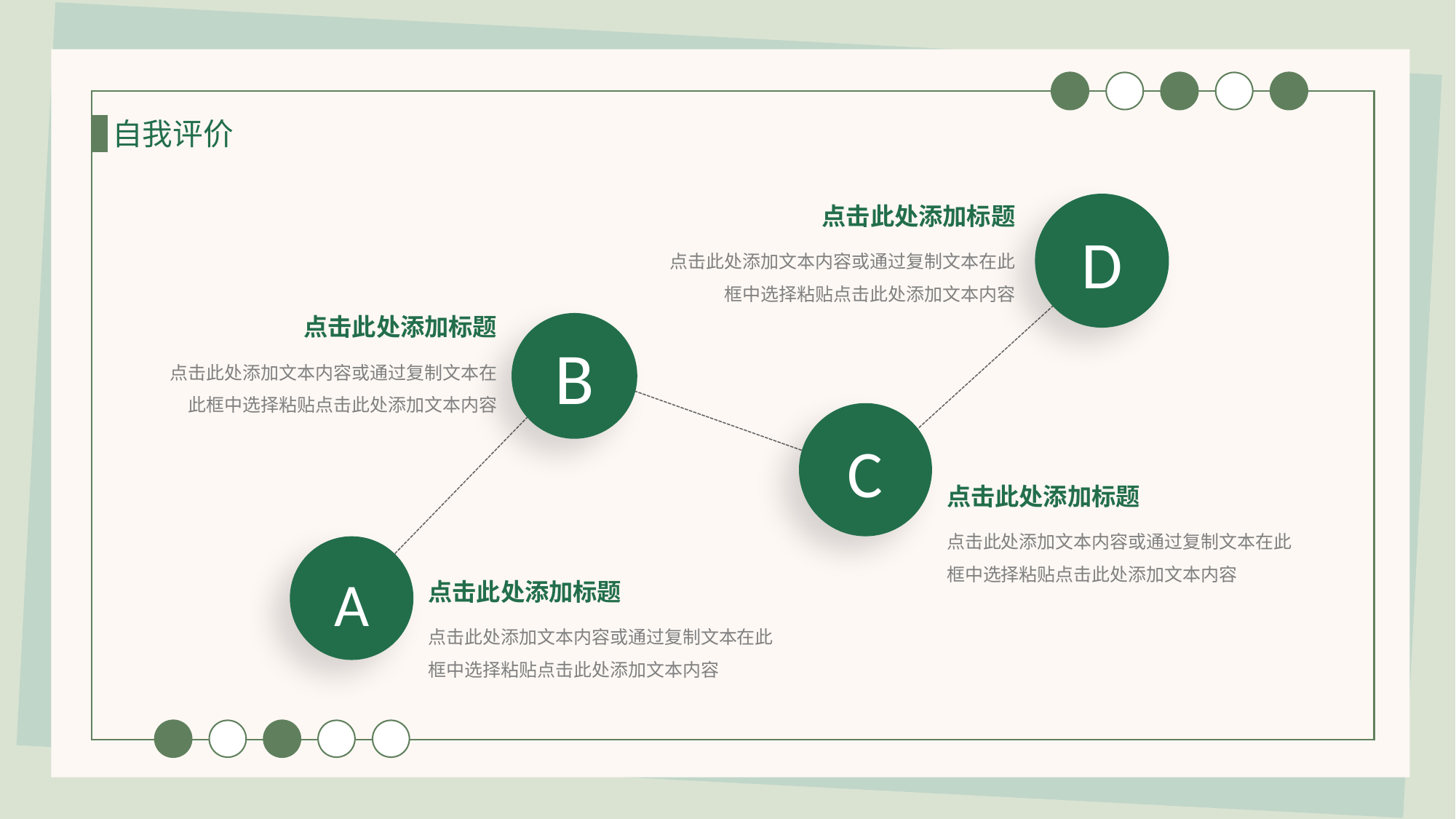

自我评价

点击此处添加标题
点击此处添加文本内容或通过复制文本在此框中选择粘贴点击此处添加文本内容

D
点击此处添加标题
点击此处添加文本内容或通过复制文本在此框中选择粘贴点击此处添加文本内容

B

C
点击此处添加标题
点击此处添加文本内容或通过复制文本在此框中选择粘贴点击此处添加文本内容

A
点击此处添加标题
点击此处添加文本内容或通过复制文本在此框中选择粘贴点击此处添加文本内容